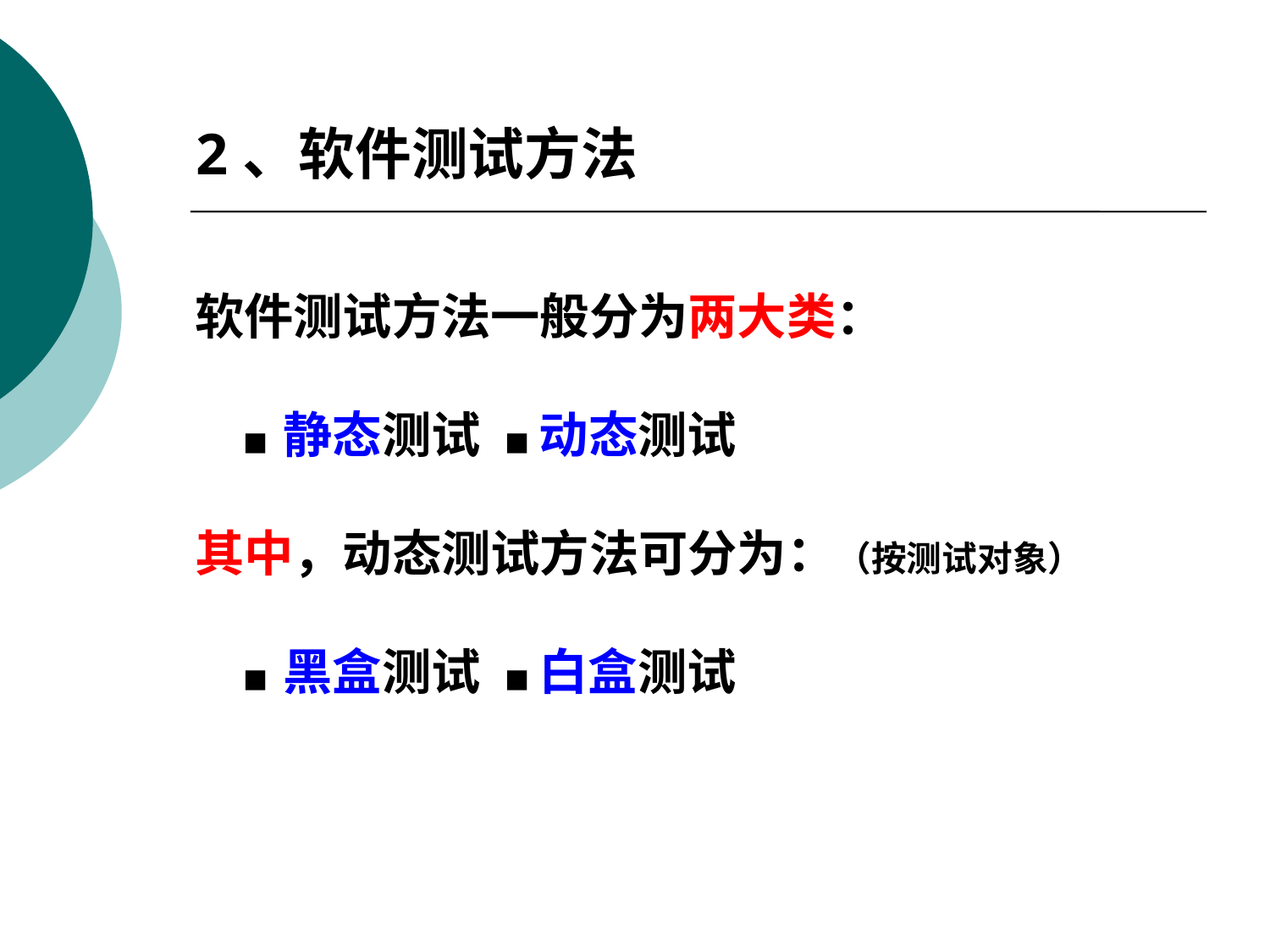

2、软件测试方法
软件测试方法一般分为两大类：
          ■  静态测试     ■  动态测试
其中，动态测试方法可分为：（按测试对象）
          ■  黑盒测试     ■  白盒测试